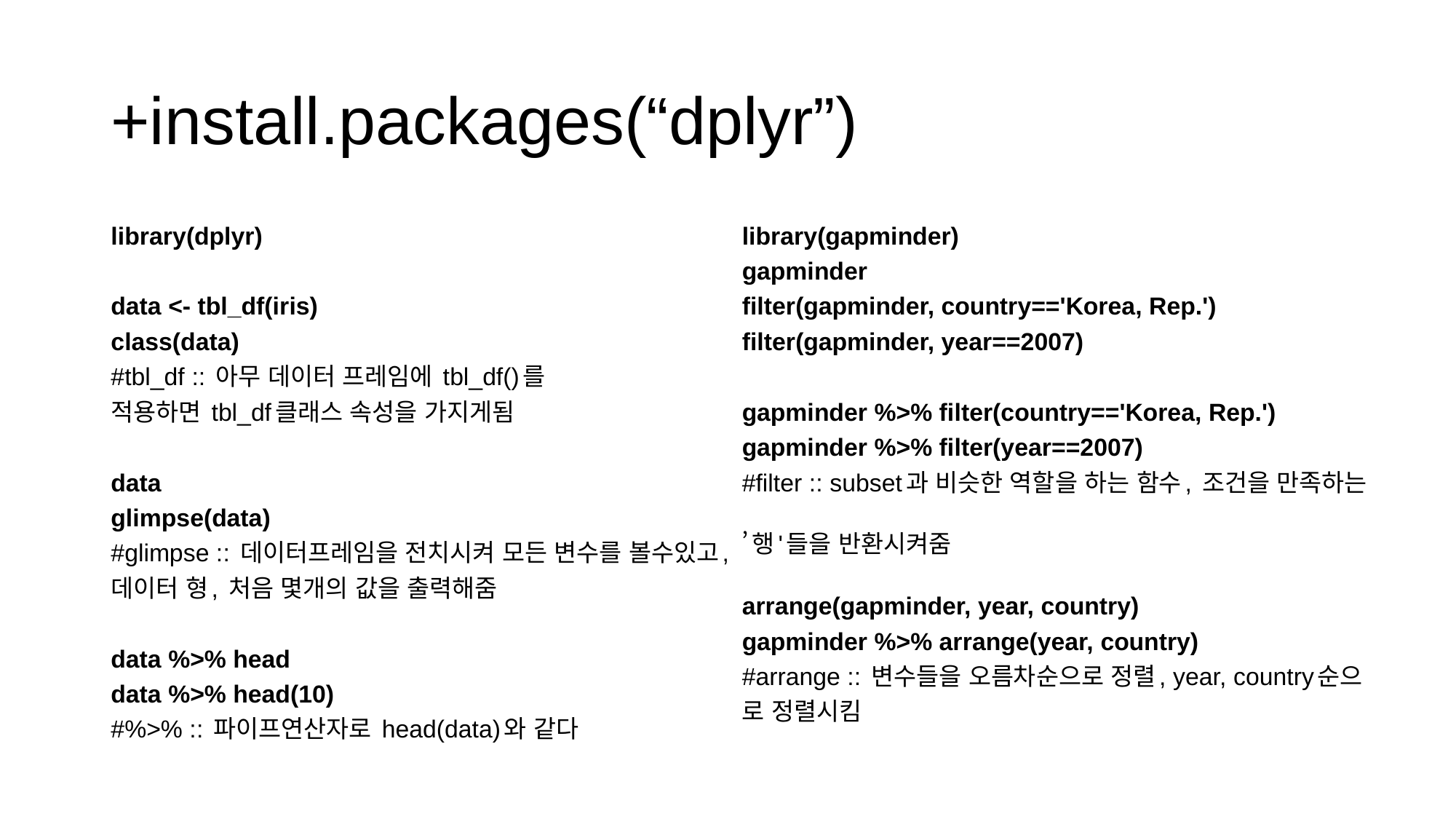

# +install.packages(“dplyr”)
library(dplyr)

data <- tbl_df(iris)
class(data)
#tbl_df :: 아무 데이터 프레임에 tbl_df()를
적용하면 tbl_df클래스 속성을 가지게됨

data
glimpse(data)
#glimpse :: 데이터프레임을 전치시켜 모든 변수를 볼수있고,
데이터 형, 처음 몇개의 값을 출력해줌

data %>% head
data %>% head(10)
#%>% :: 파이프연산자로 head(data)와 같다

library(gapminder)
gapminder
filter(gapminder, country=='Korea, Rep.')
filter(gapminder, year==2007)

gapminder %>% filter(country=='Korea, Rep.')
gapminder %>% filter(year==2007)
#filter :: subset과 비슷한 역할을 하는 함수, 조건을 만족하는
’행'들을 반환시켜줌
arrange(gapminder, year, country)
gapminder %>% arrange(year, country)
#arrange :: 변수들을 오름차순으로 정렬, year, country순으
로 정렬시킴